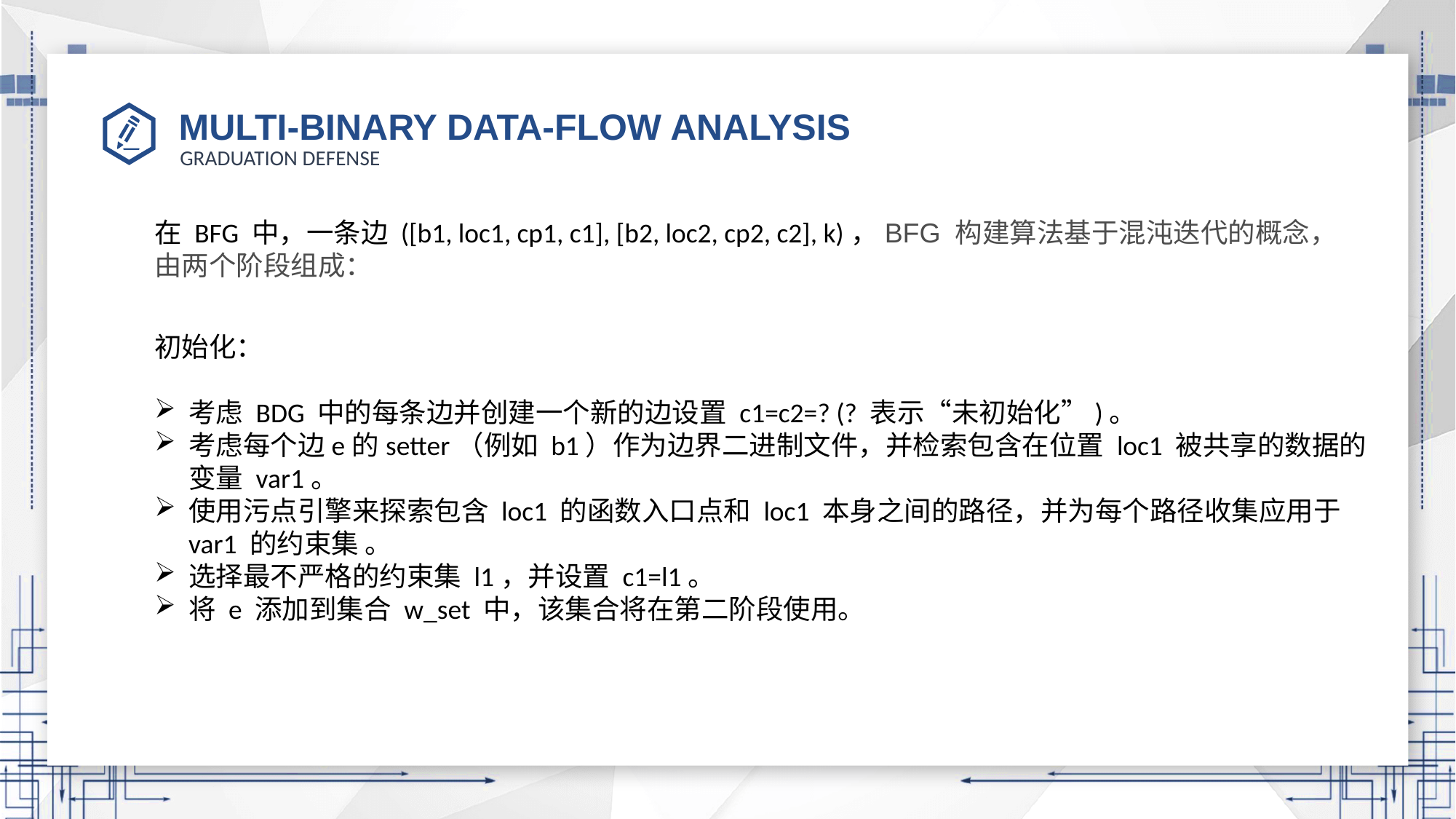

# MULTI-BINARY DATA-FLOW ANALYSIS
在 BFG 中，一条边 ([b1, loc1, cp1, c1], [b2, loc2, cp2, c2], k)，BFG 构建算法基于混沌迭代的概念，由两个阶段组成：
初始化：

考虑 BDG 中的每条边并创建一个新的边设置 c1=c2=? (? 表示“未初始化”)。
考虑每个边e的setter（例如 b1）作为边界二进制文件，并检索包含在位置 loc1 被共享的数据的变量 var1。
使用污点引擎来探索包含 loc1 的函数入口点和 loc1 本身之间的路径，并为每个路径收集应用于 var1 的约束集 。
选择最不严格的约束集 l1，并设置 c1=l1。
将 e 添加到集合 w_set 中，该集合将在第二阶段使用。